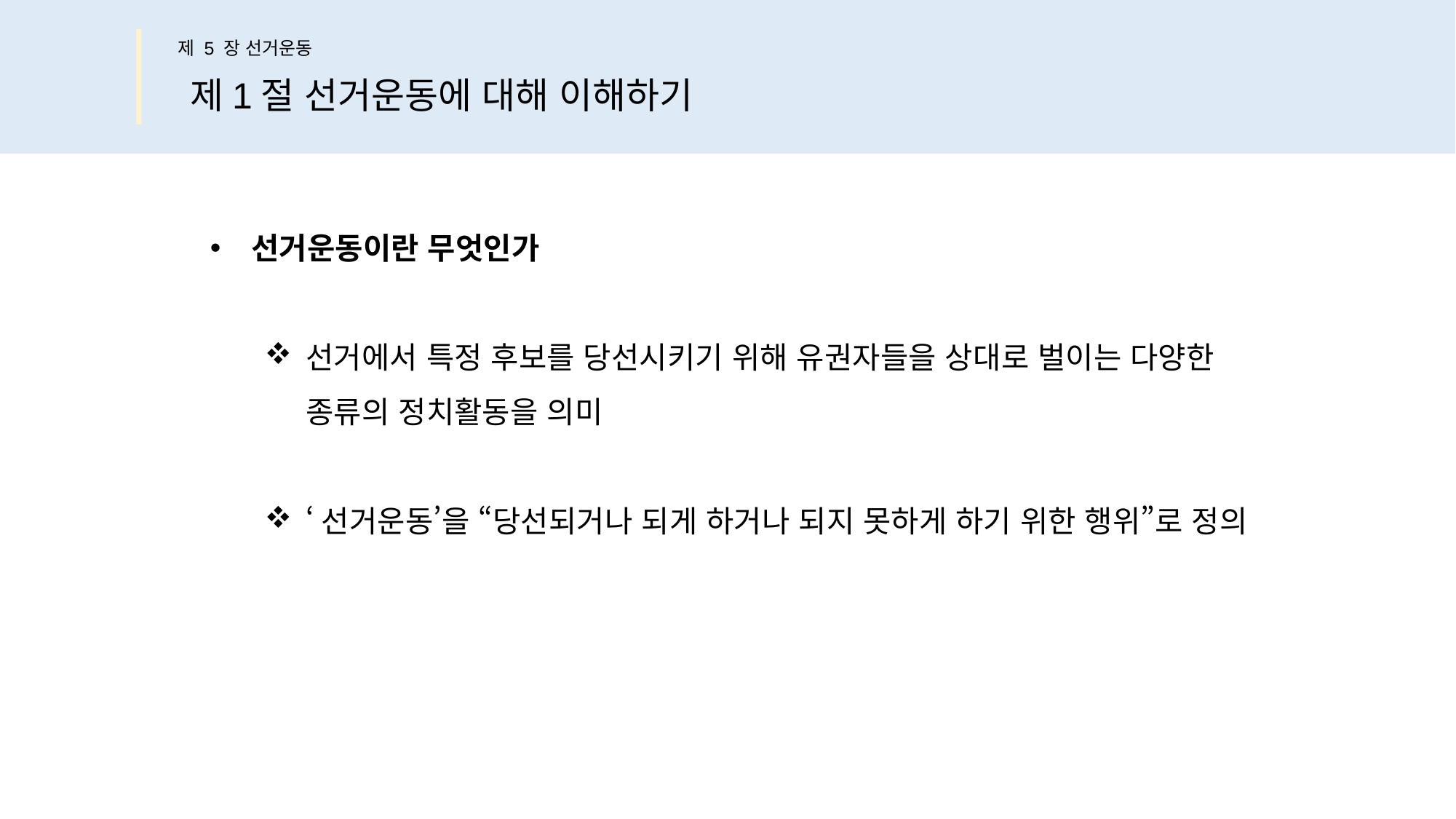

제 5 장 선거운동
제1절 선거운동에 대해 이해하기
선거운동이란 무엇인가

선거에서 특정 후보를 당선시키기 위해 유권자들을 상대로 벌이는 다양한
종류의 정치활동을 의미

‘선거운동’을 “당선되거나 되게 하거나 되지 못하게 하기 위한 행위”로 정의